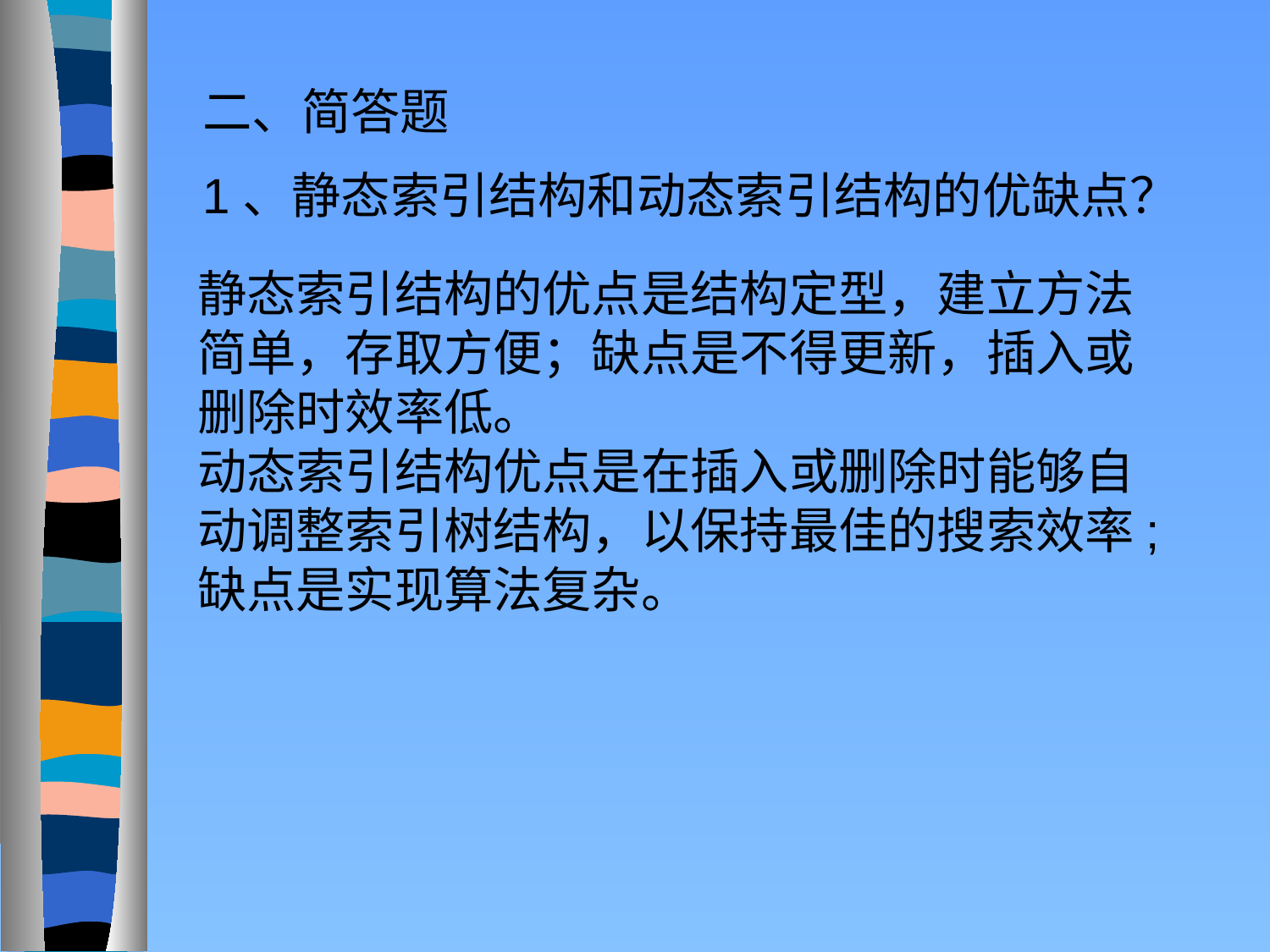

二、简答题
1、静态索引结构和动态索引结构的优缺点？
静态索引结构的优点是结构定型，建立方法简单，存取方便；缺点是不得更新，插入或删除时效率低。
动态索引结构优点是在插入或删除时能够自动调整索引树结构，以保持最佳的搜索效率;缺点是实现算法复杂。